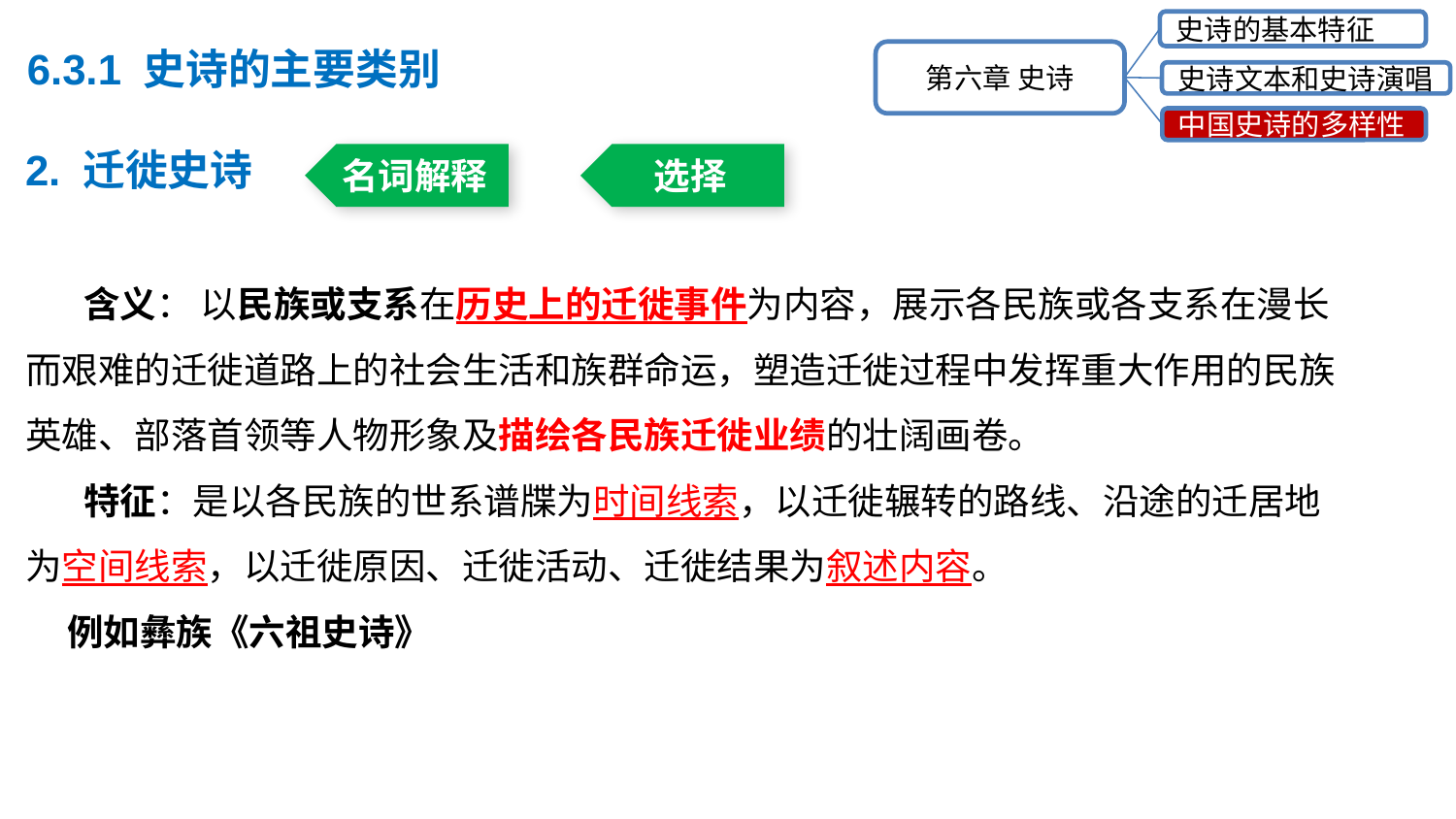

史诗的基本特征
第六章 史诗
史诗文本和史诗演唱
中国史诗的多样性
6.3.1 史诗的主要类别
2. 迁徙史诗

      含义： 以民族或支系在历史上的迁徙事件为内容，展示各民族或各支系在漫长而艰难的迁徙道路上的社会生活和族群命运，塑造迁徙过程中发挥重大作用的民族英雄、部落首领等人物形象及描绘各民族迁徙业绩的壮阔画卷。
      特征：是以各民族的世系谱牒为时间线索，以迁徙辗转的路线、沿途的迁居地为空间线索，以迁徙原因、迁徙活动、迁徙结果为叙述内容。
    例如彝族《六祖史诗》
名词解释
选择